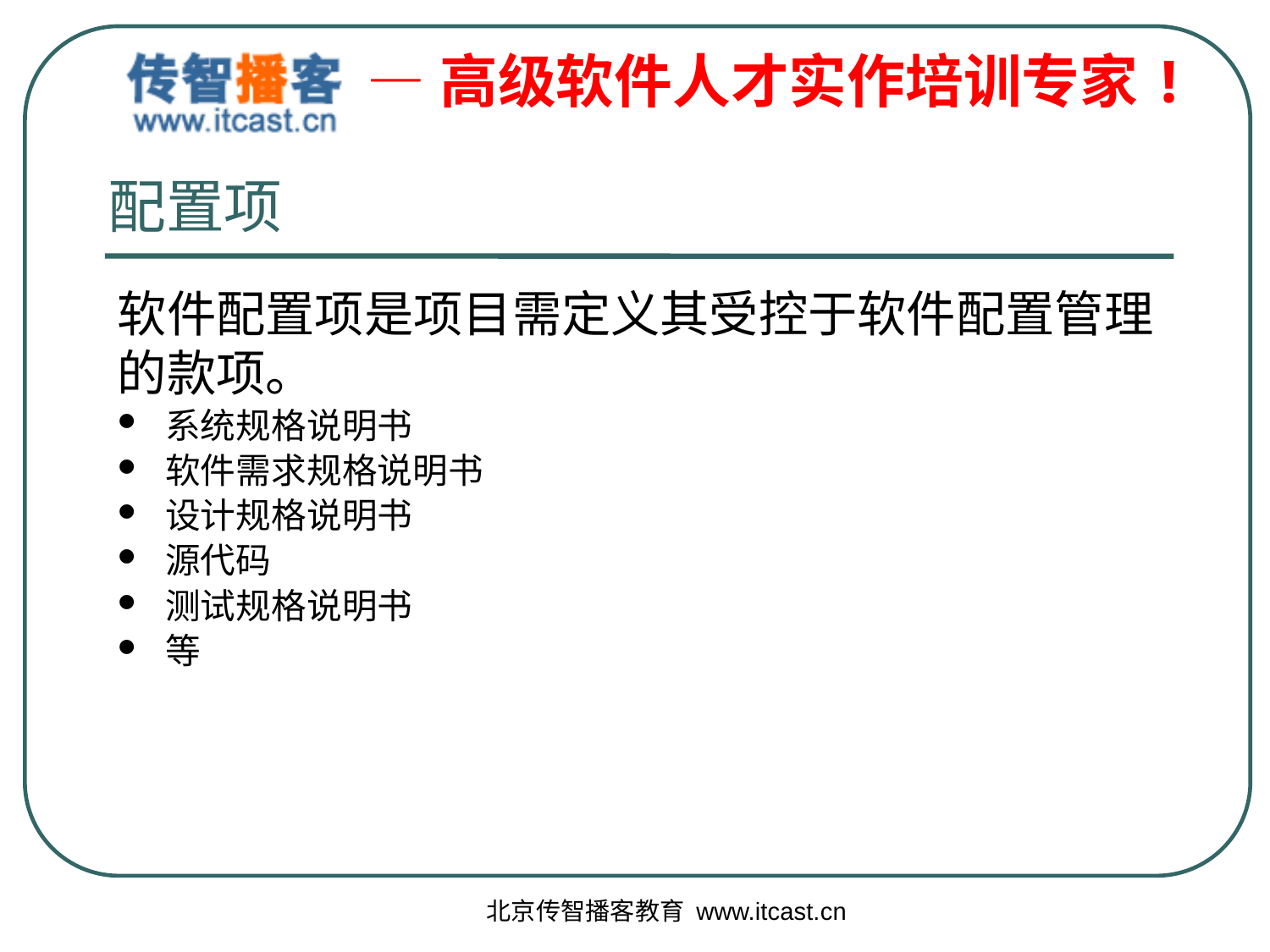

# 配置项
软件配置项是项目需定义其受控于软件配置管理的款项。
系统规格说明书
软件需求规格说明书
设计规格说明书
源代码
测试规格说明书
等
北京传智播客教育 www.itcast.cn